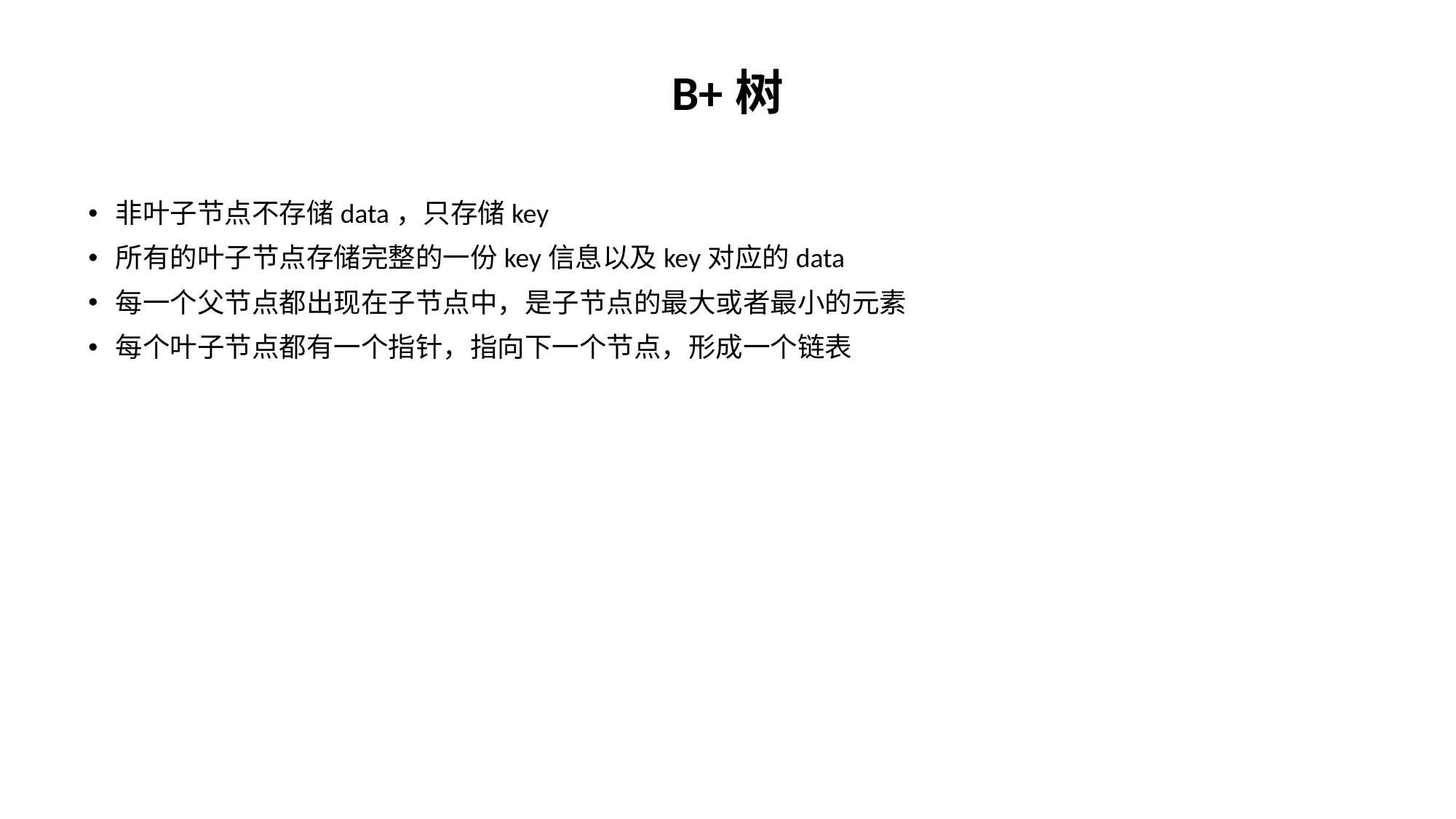

# B+树
非叶子节点不存储data，只存储key
所有的叶子节点存储完整的一份key信息以及key对应的data
每一个父节点都出现在子节点中，是子节点的最大或者最小的元素
每个叶子节点都有一个指针，指向下一个节点，形成一个链表